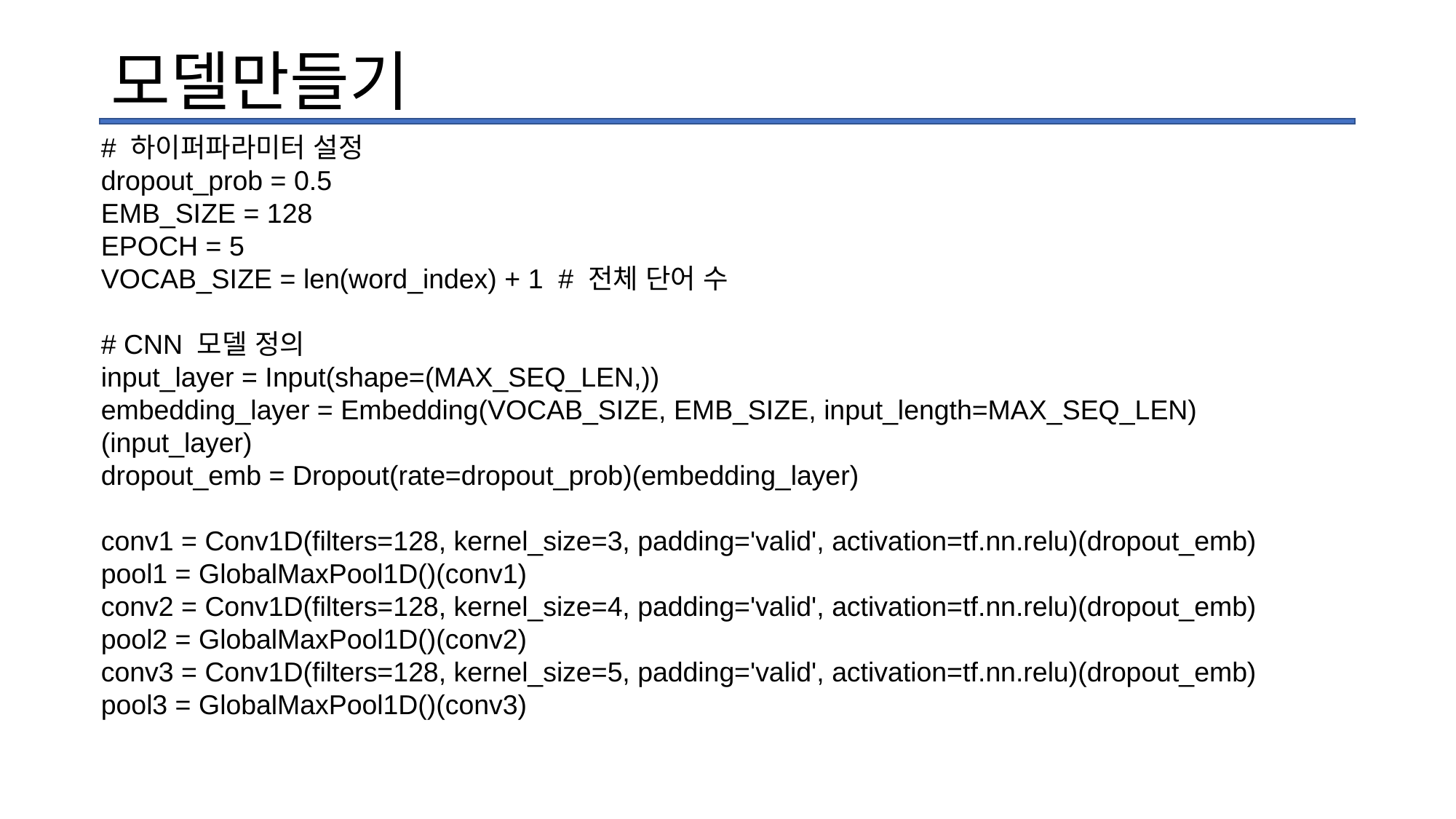

# 모델만들기
# 하이퍼파라미터 설정
dropout_prob = 0.5
EMB_SIZE = 128
EPOCH = 5
VOCAB_SIZE = len(word_index) + 1  # 전체 단어 수

# CNN 모델 정의
input_layer = Input(shape=(MAX_SEQ_LEN,))
embedding_layer = Embedding(VOCAB_SIZE, EMB_SIZE, input_length=MAX_SEQ_LEN)(input_layer)
dropout_emb = Dropout(rate=dropout_prob)(embedding_layer)

conv1 = Conv1D(filters=128, kernel_size=3, padding='valid', activation=tf.nn.relu)(dropout_emb)
pool1 = GlobalMaxPool1D()(conv1)
conv2 = Conv1D(filters=128, kernel_size=4, padding='valid', activation=tf.nn.relu)(dropout_emb)
pool2 = GlobalMaxPool1D()(conv2)
conv3 = Conv1D(filters=128, kernel_size=5, padding='valid', activation=tf.nn.relu)(dropout_emb)
pool3 = GlobalMaxPool1D()(conv3)